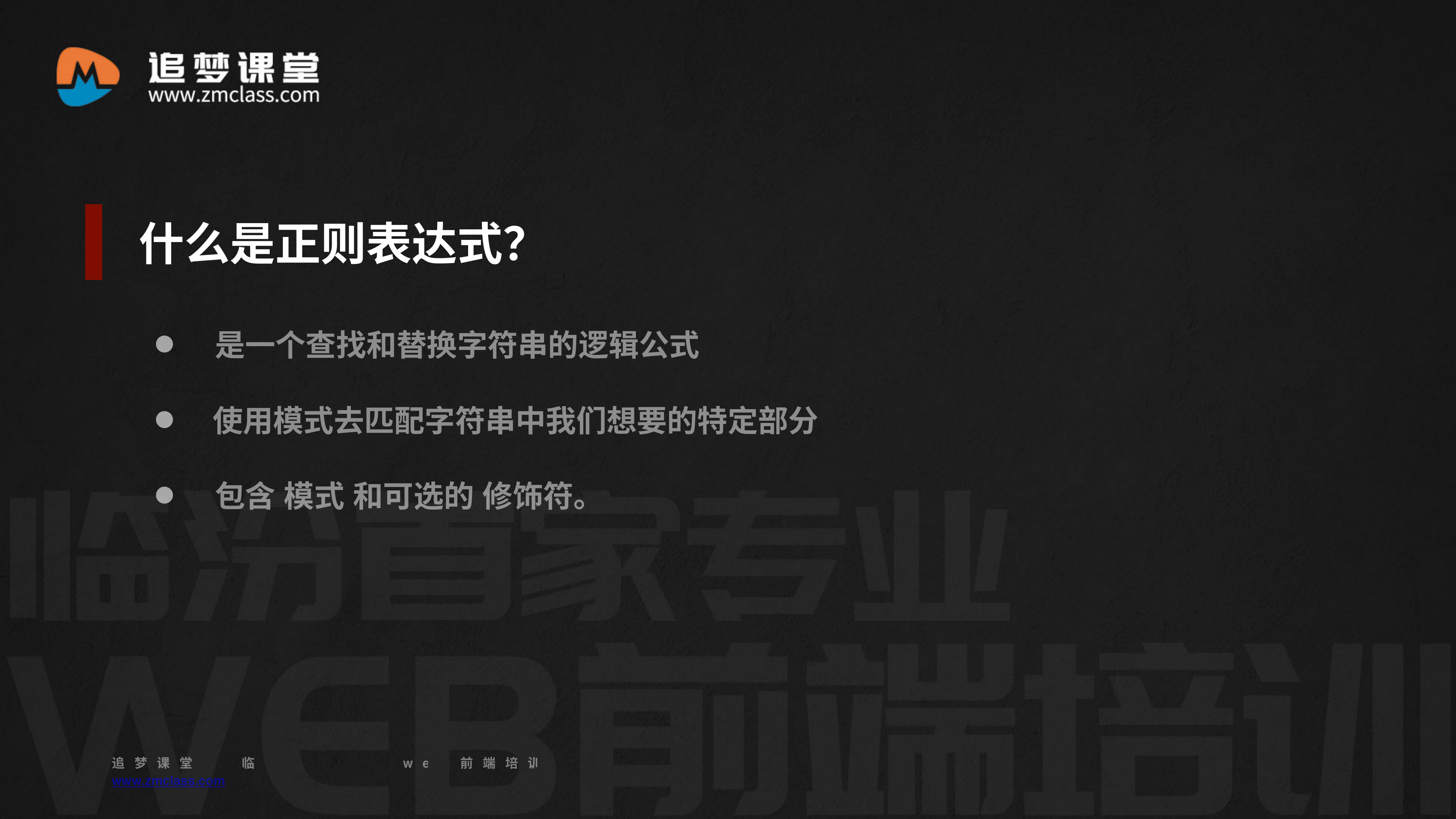

什么是正则表达式？
 是一个查找和替换字符串的逻辑公式

  使用模式去匹配字符串中我们想要的特定部分

 包含 模式 和可选的 修饰符。

追梦课堂   临汾首家专业的web前端培训机构                                                          www.zmclass.com
3